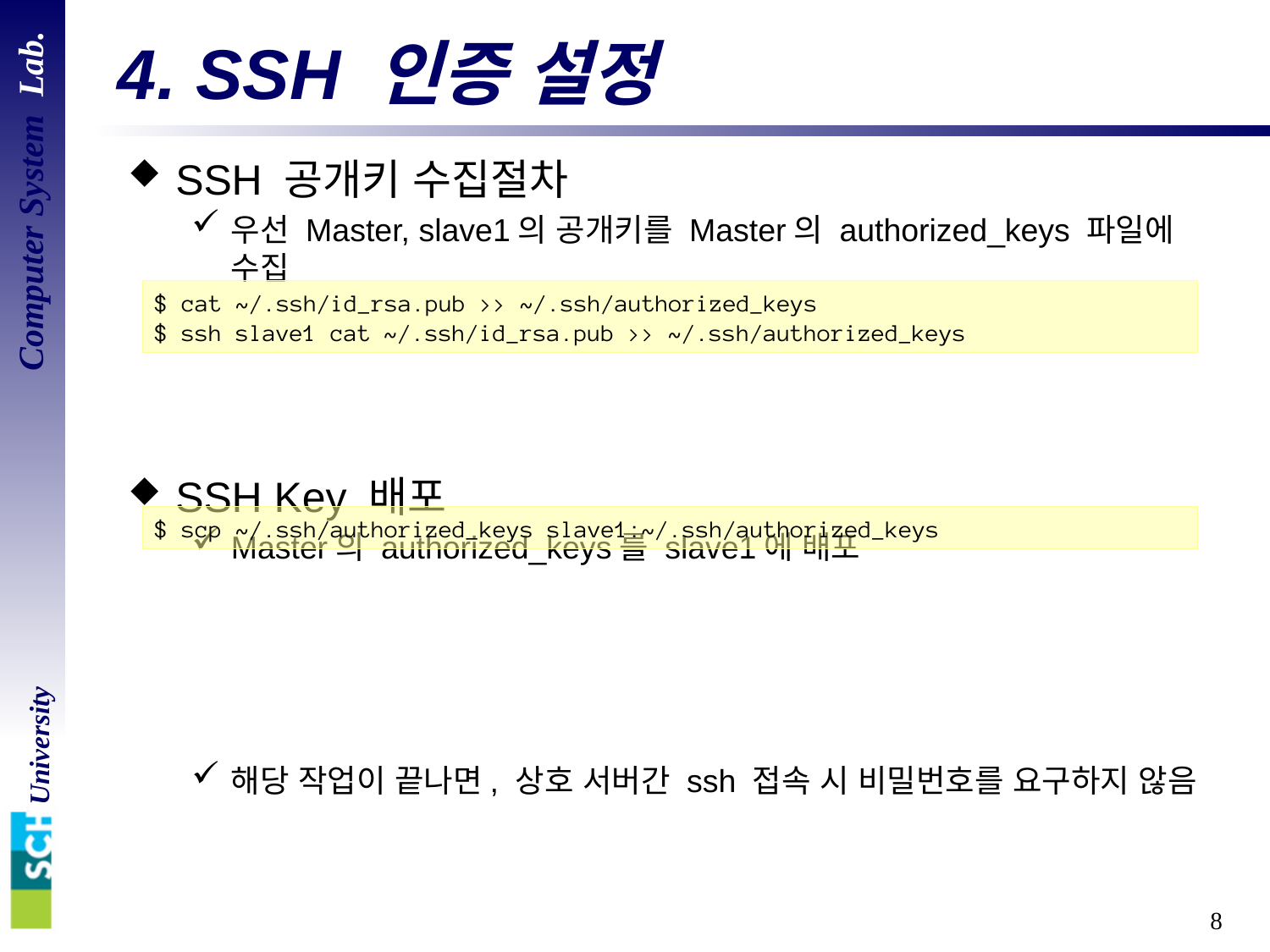

# 4. SSH 인증 설정
SSH 공개키 수집절차
우선 Master, slave1의 공개키를 Master의 authorized_keys 파일에 수집

SSH Key 배포
Master의 authorized_keys를 slave1에 배포

해당 작업이 끝나면, 상호 서버간 ssh 접속 시 비밀번호를 요구하지 않음
$ cat ~/.ssh/id_rsa.pub >> ~/.ssh/authorized_keys
$ ssh slave1 cat ~/.ssh/id_rsa.pub >> ~/.ssh/authorized_keys
$ scp ~/.ssh/authorized_keys slave1:~/.ssh/authorized_keys